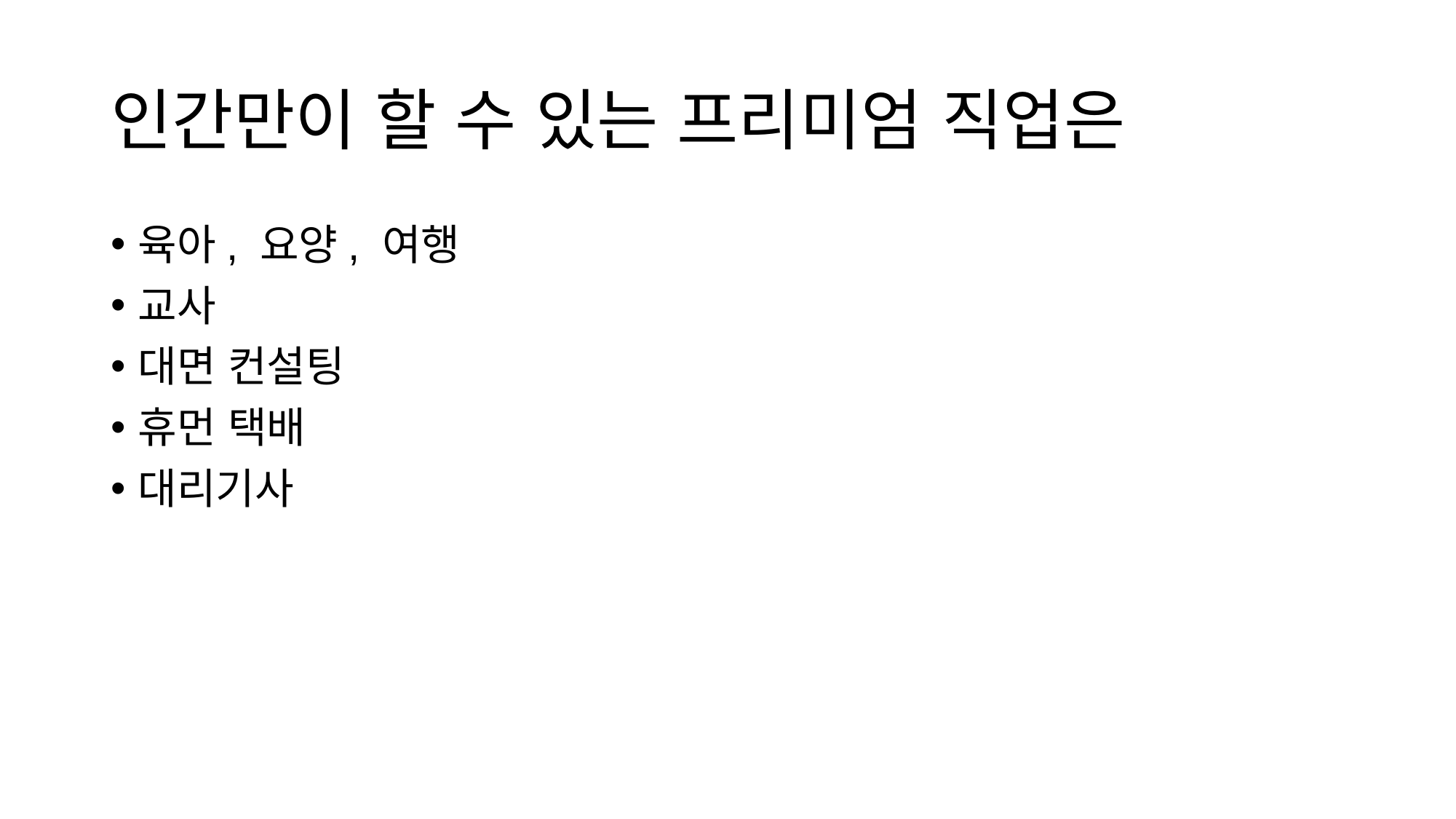

# 인간만이 할 수 있는 프리미엄 직업은
육아, 요양, 여행
교사
대면 컨설팅
휴먼 택배
대리기사